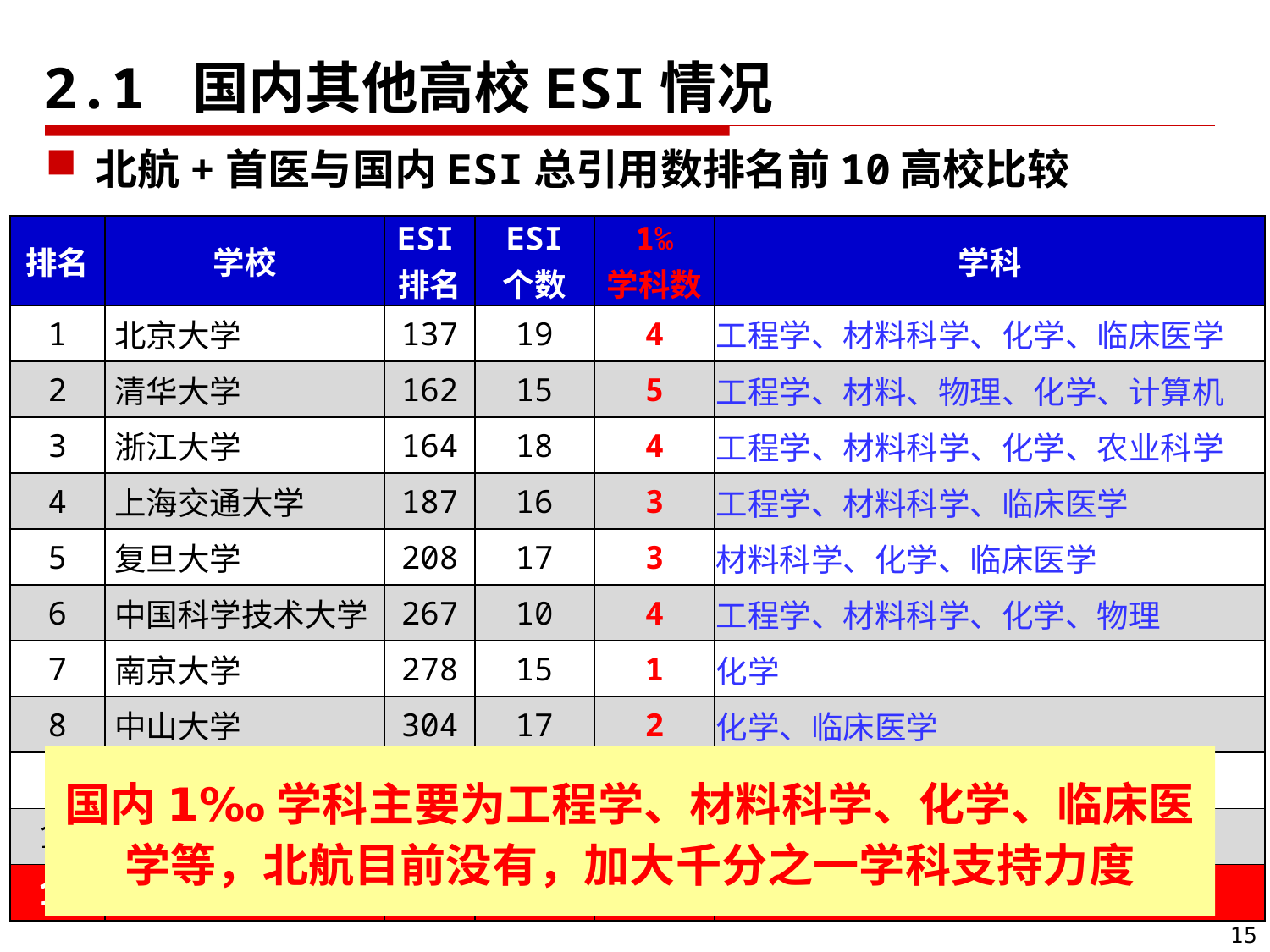

2.1 国内其他高校ESI情况
北航+首医与国内ESI总引用数排名前10高校比较
| 排名 | 学校 | ESI排名 | ESI 个数 | 1‰ 学科数 | 学科 |
| --- | --- | --- | --- | --- | --- |
| 1 | 北京大学 | 137 | 19 | 4 | 工程学、材料科学、化学、临床医学 |
| 2 | 清华大学 | 162 | 15 | 5 | 工程学、材料、物理、化学、计算机 |
| 3 | 浙江大学 | 164 | 18 | 4 | 工程学、材料科学、化学、农业科学 |
| 4 | 上海交通大学 | 187 | 16 | 3 | 工程学、材料科学、临床医学 |
| 5 | 复旦大学 | 208 | 17 | 3 | 材料科学、化学、临床医学 |
| 6 | 中国科学技术大学 | 267 | 10 | 4 | 工程学、材料科学、化学、物理 |
| 7 | 南京大学 | 278 | 15 | 1 | 化学 |
| 8 | 中山大学 | 304 | 17 | 2 | 化学、临床医学 |
| 9 | 山东大学 | 404 | 13 | 0 |  |
| 10 | 吉林大学 | 412 | 9 | 2 | 材料科学、化学 |
| 18 | 北航+首医 | 529 | 11 | 0 |  |
国内1‰学科主要为工程学、材料科学、化学、临床医学等，北航目前没有，加大千分之一学科支持力度
15